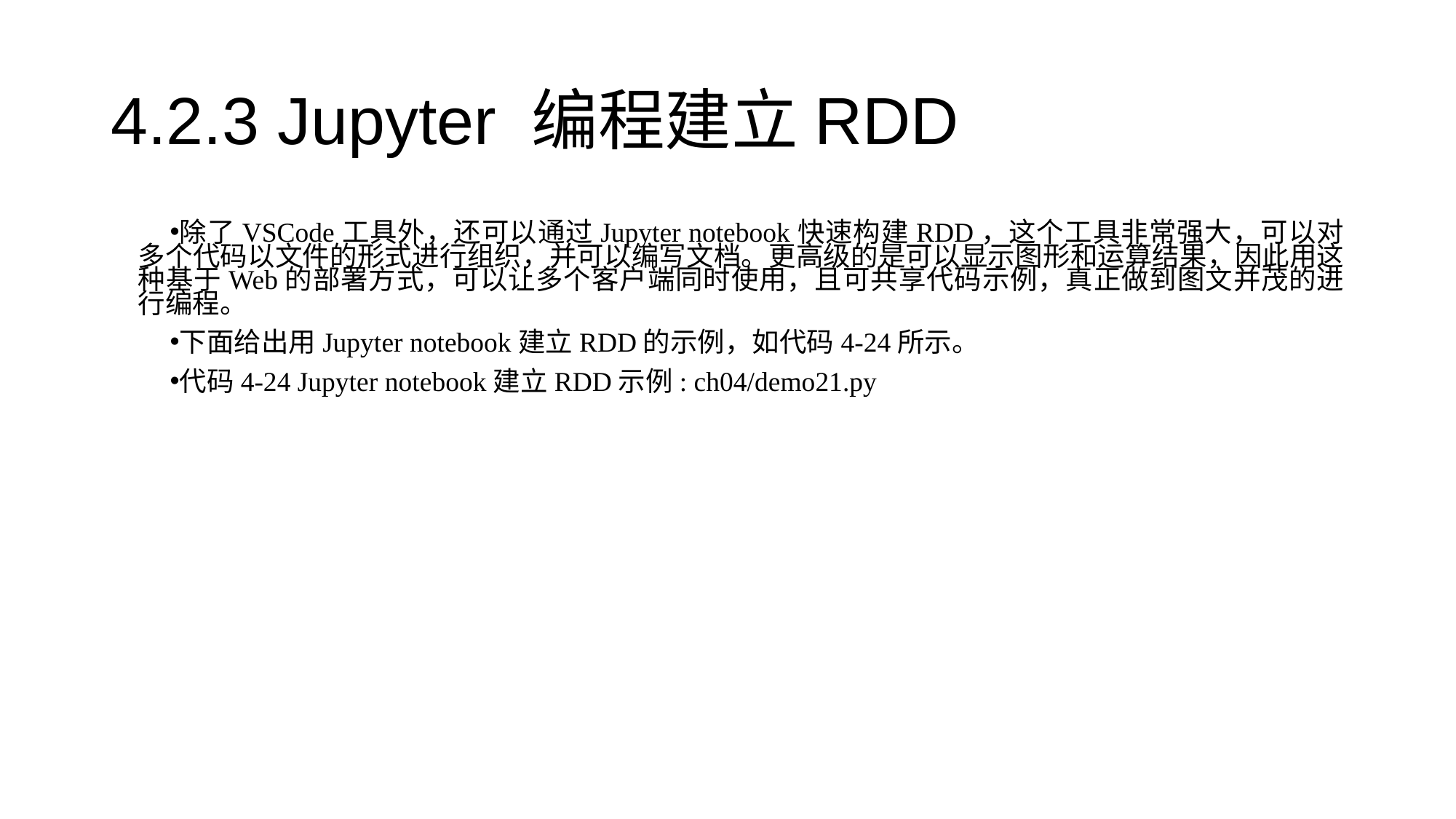

# 4.2.3 Jupyter 编程建立RDD
除了VSCode工具外，还可以通过Jupyter notebook快速构建RDD，这个工具非常强大，可以对多个代码以文件的形式进行组织，并可以编写文档。更高级的是可以显示图形和运算结果，因此用这种基于Web的部署方式，可以让多个客户端同时使用，且可共享代码示例，真正做到图文并茂的进行编程。
下面给出用Jupyter notebook建立RDD的示例，如代码4-24所示。
代码4-24 Jupyter notebook建立RDD示例: ch04/demo21.py